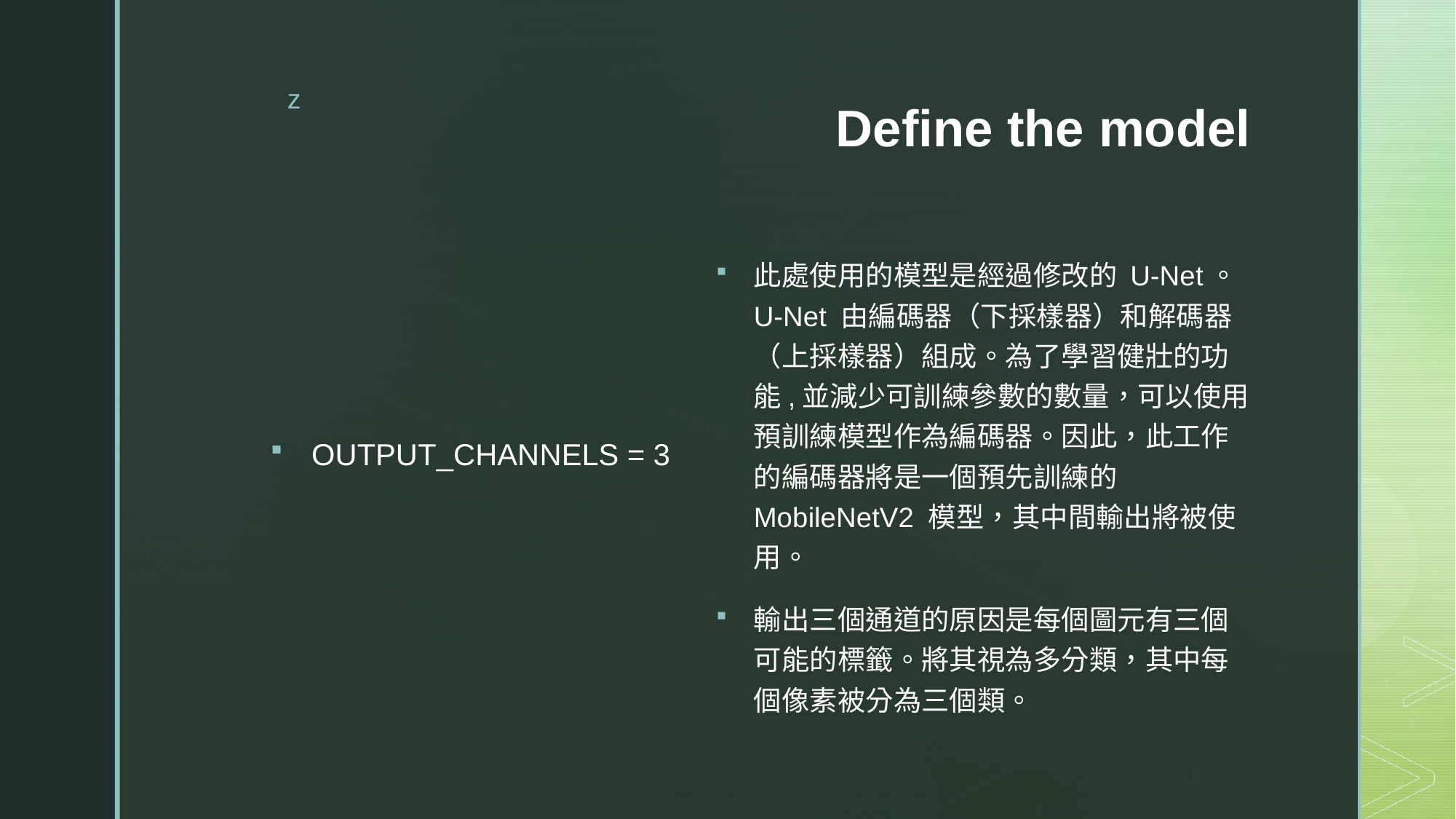

# Define the model
OUTPUT_CHANNELS = 3

此處使用的模型是經過修改的 U-Net。U-Net 由編碼器（下採樣器）和解碼器（上採樣器）組成。為了學習健壯的功能,並減少可訓練參數的數量，可以使用預訓練模型作為編碼器。因此，此工作的編碼器將是一個預先訓練的 MobileNetV2 模型，其中間輸出將被使用。
輸出三個通道的原因是每個圖元有三個可能的標籤。將其視為多分類，其中每個像素被分為三個類。